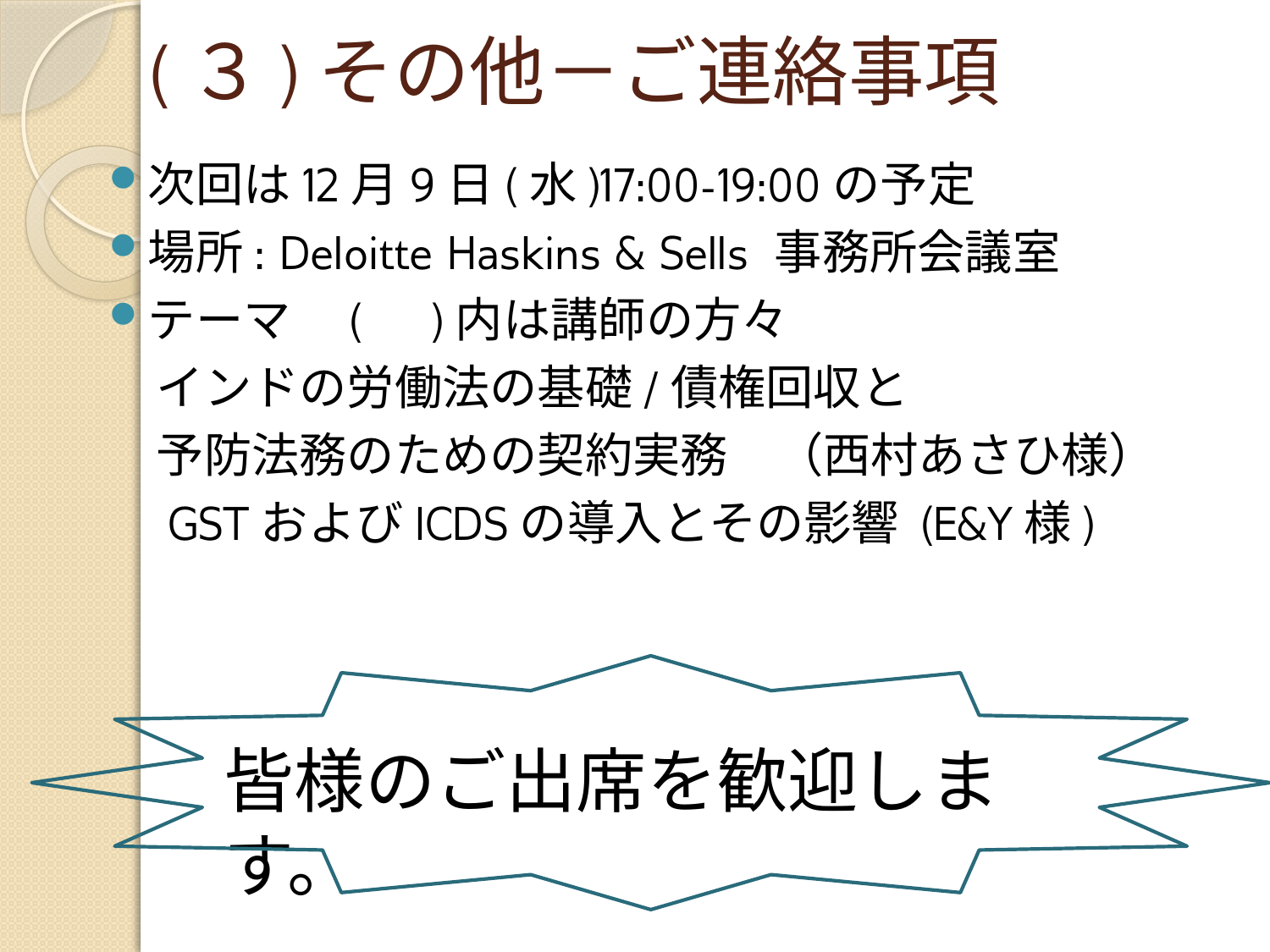

# (３)その他－ご連絡事項
次回は12月9日(水)17:00-19:00の予定
場所: Deloitte Haskins & Sells 事務所会議室
テーマ　(　)内は講師の方々
　インドの労働法の基礎/債権回収と
　予防法務のための契約実務　（西村あさひ様）
　GSTおよびICDSの導入とその影響 (E&Y様)

皆様のご出席を歓迎します。